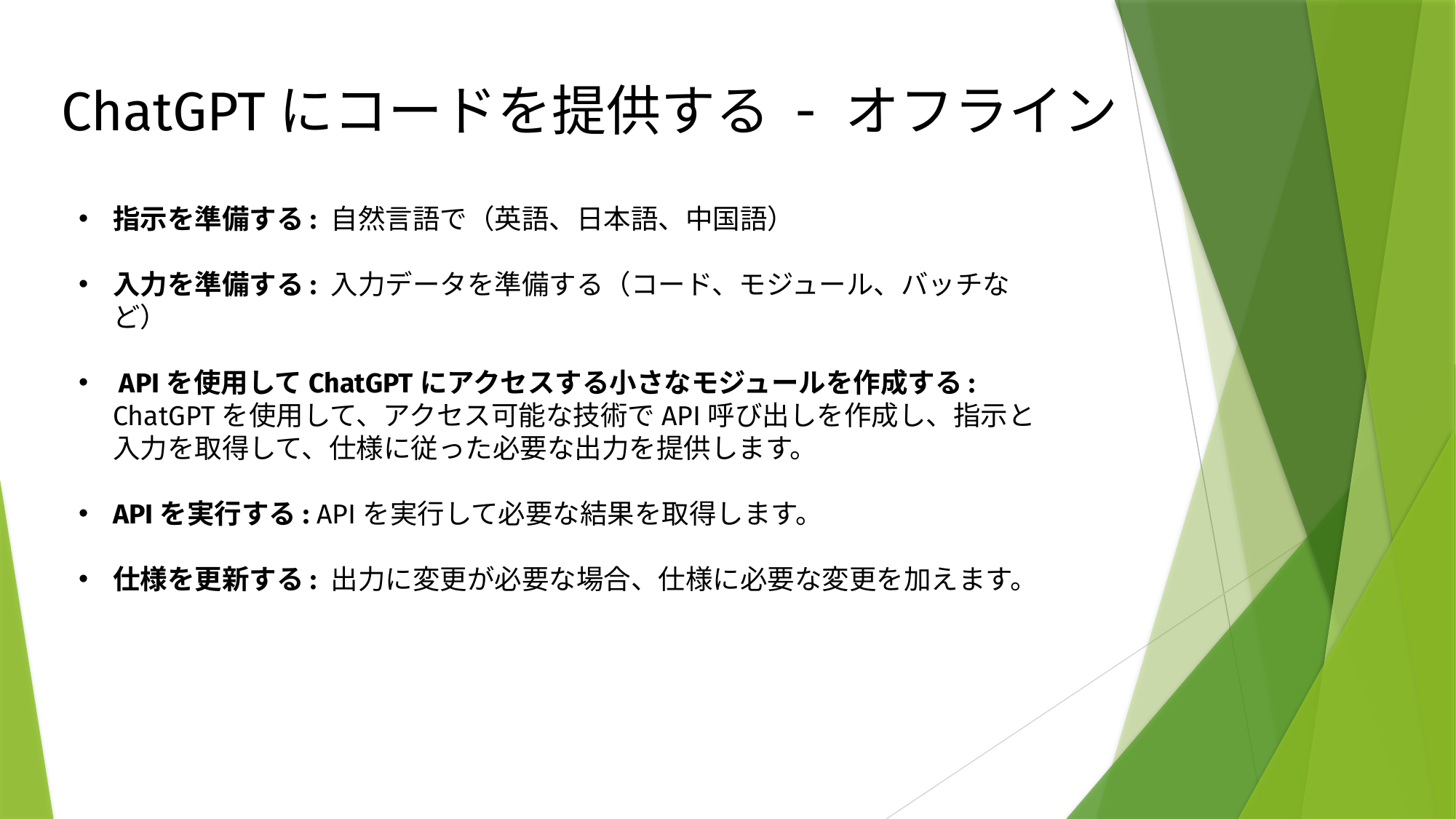

ChatGPTにコードを提供する - オフライン
指示を準備する: 自然言語で（英語、日本語、中国語）

入力を準備する: 入力データを準備する（コード、モジュール、バッチなど）

 APIを使用してChatGPTにアクセスする小さなモジュールを作成する: ChatGPTを使用して、アクセス可能な技術でAPI呼び出しを作成し、指示と入力を取得して、仕様に従った必要な出力を提供します。

APIを実行する: APIを実行して必要な結果を取得します。

仕様を更新する: 出力に変更が必要な場合、仕様に必要な変更を加えます。